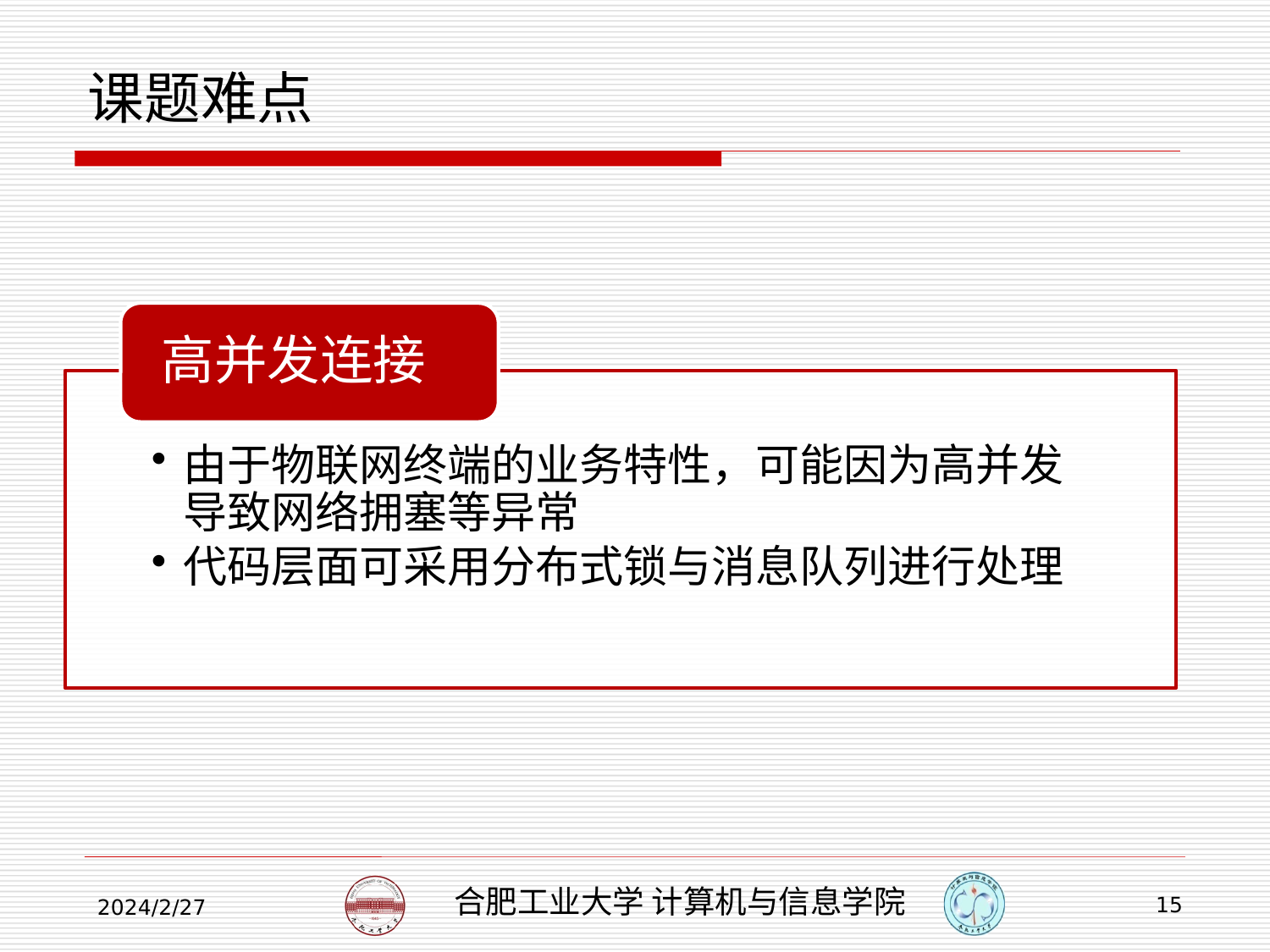

# 课题难点
由于物联网终端的业务特性，可能因为高并发导致网络拥塞等异常
代码层面可采用分布式锁与消息队列进行处理
高并发连接